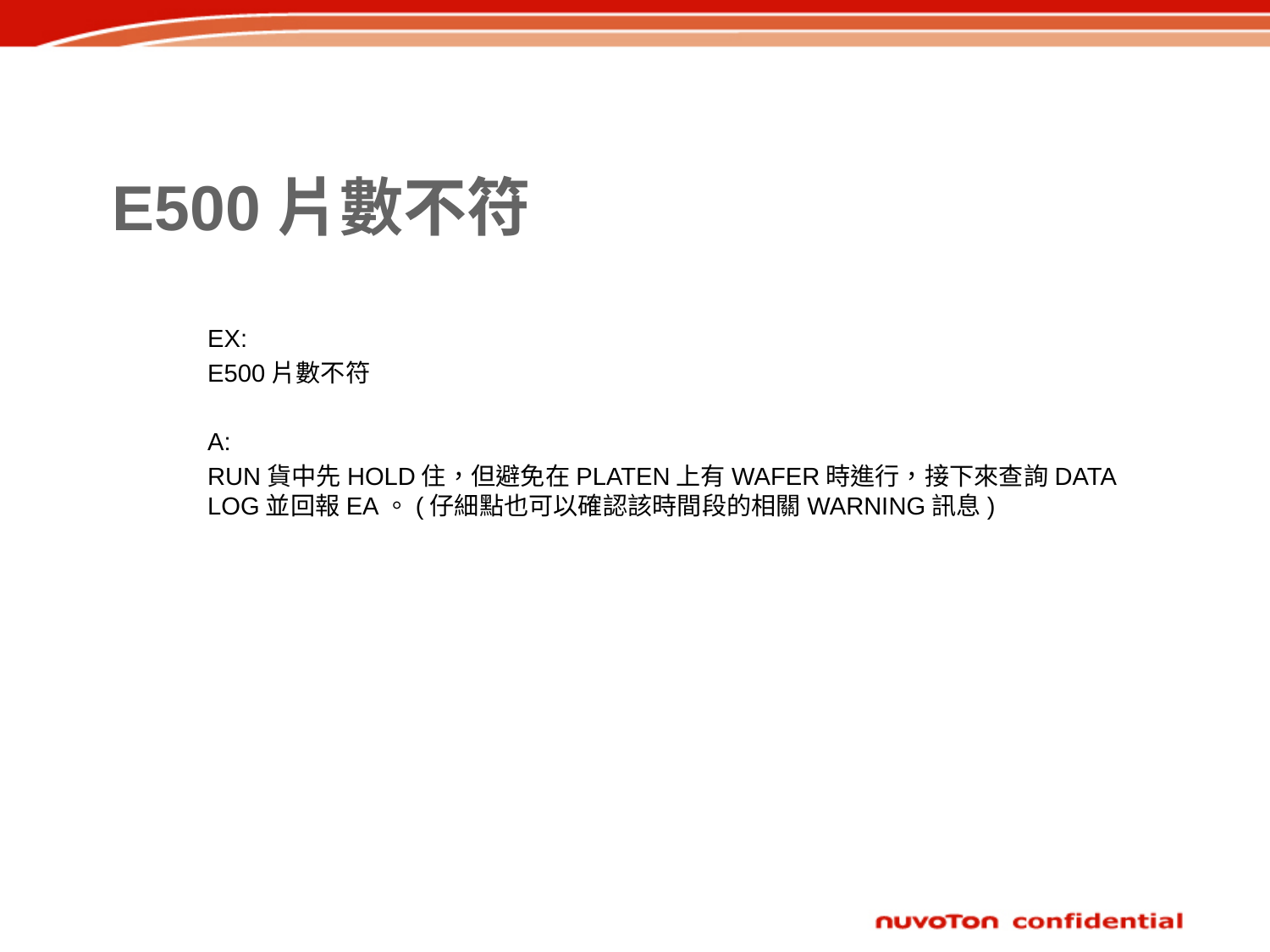

# E500片數不符
EX:
E500片數不符

A:
RUN貨中先HOLD住，但避免在PLATEN上有WAFER時進行，接下來查詢DATA LOG並回報EA。(仔細點也可以確認該時間段的相關WARNING訊息)